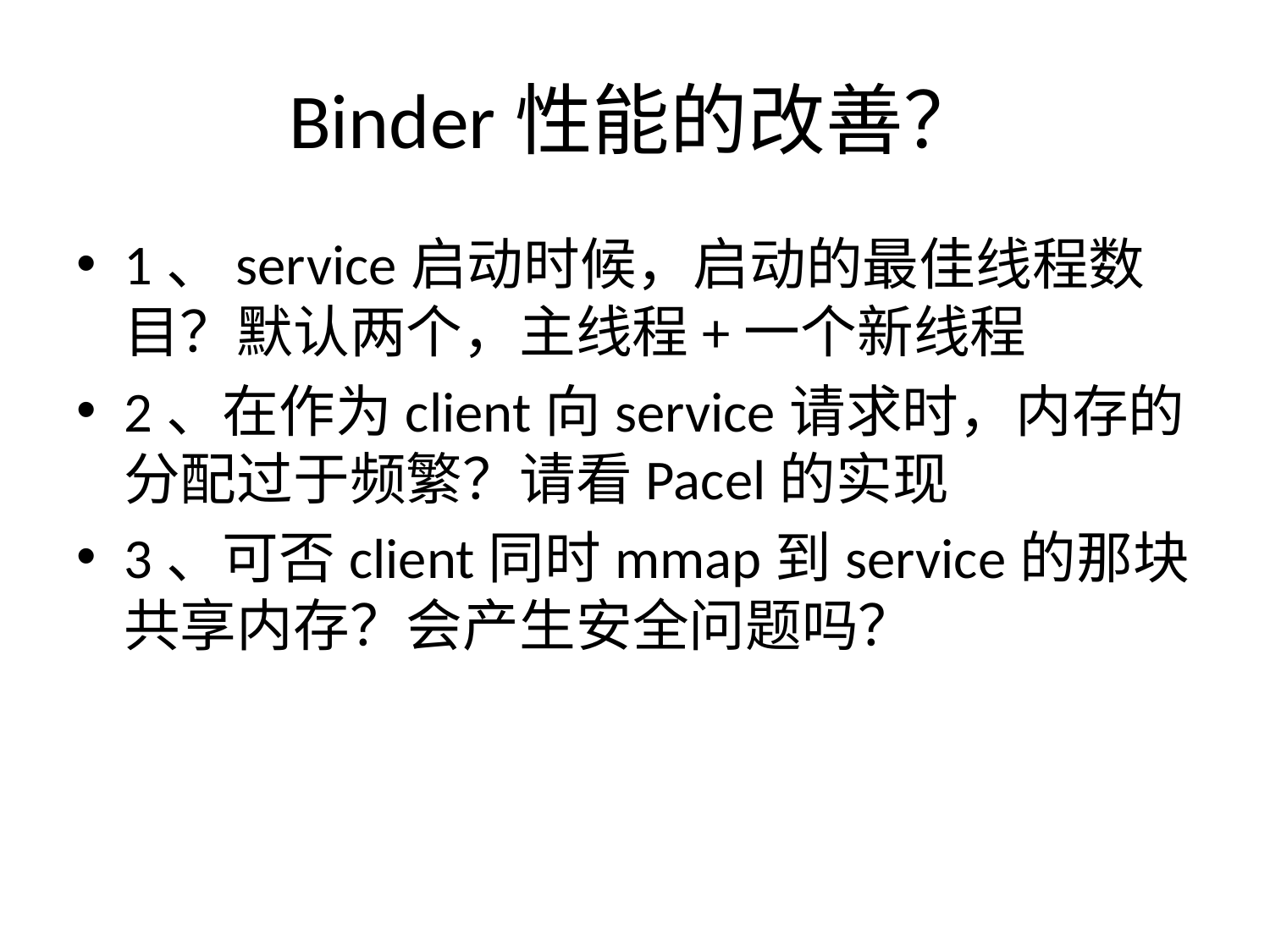

# Binder性能的改善？
1、service启动时候，启动的最佳线程数目？默认两个，主线程+一个新线程
2、在作为client向service请求时，内存的分配过于频繁？请看Pacel的实现
3、可否client同时mmap到service的那块共享内存？会产生安全问题吗？